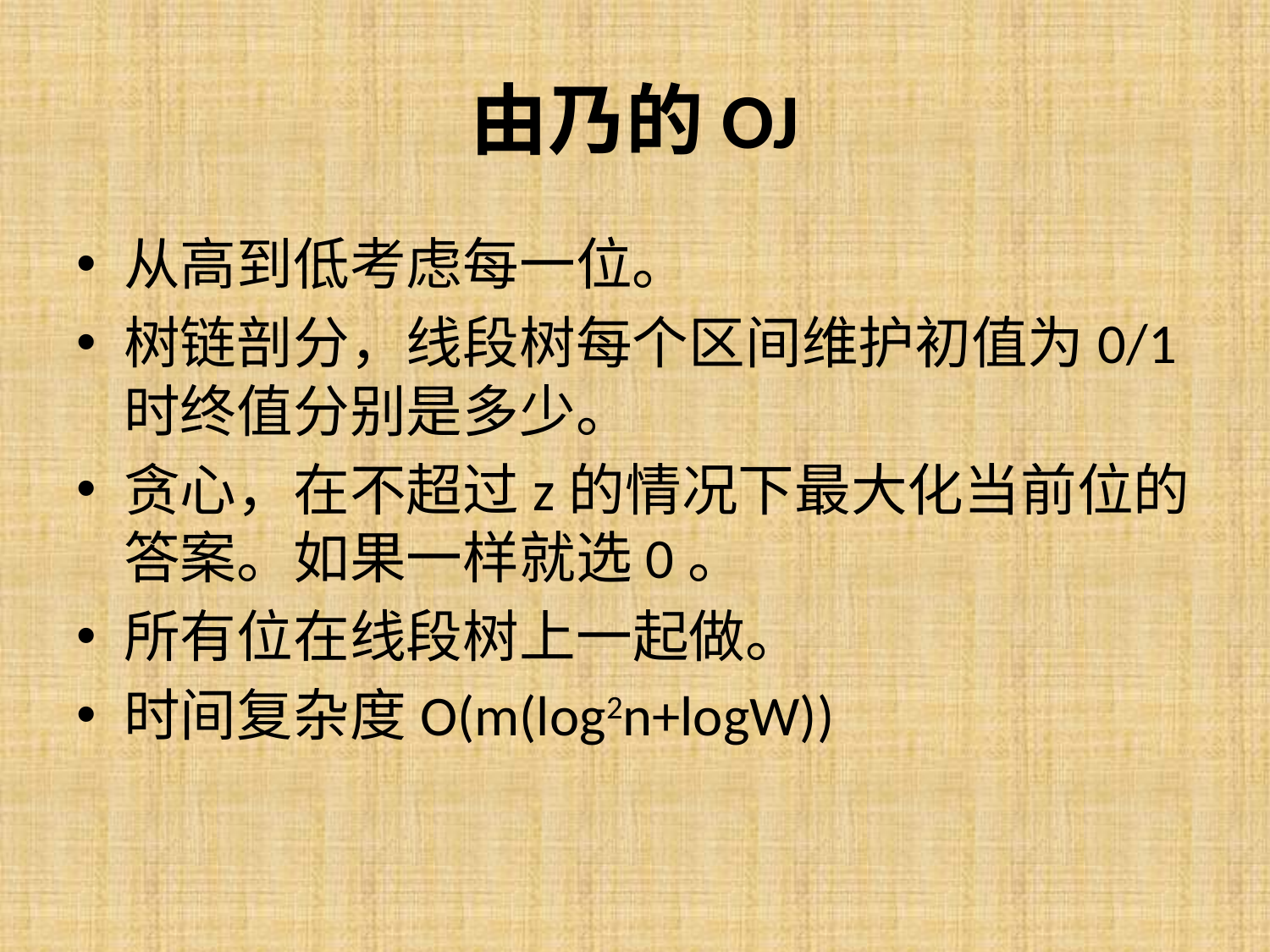

# 由乃的OJ
从高到低考虑每一位。
树链剖分，线段树每个区间维护初值为0/1时终值分别是多少。
贪心，在不超过z的情况下最大化当前位的答案。如果一样就选0。
所有位在线段树上一起做。
时间复杂度O(m(log2n+logW))